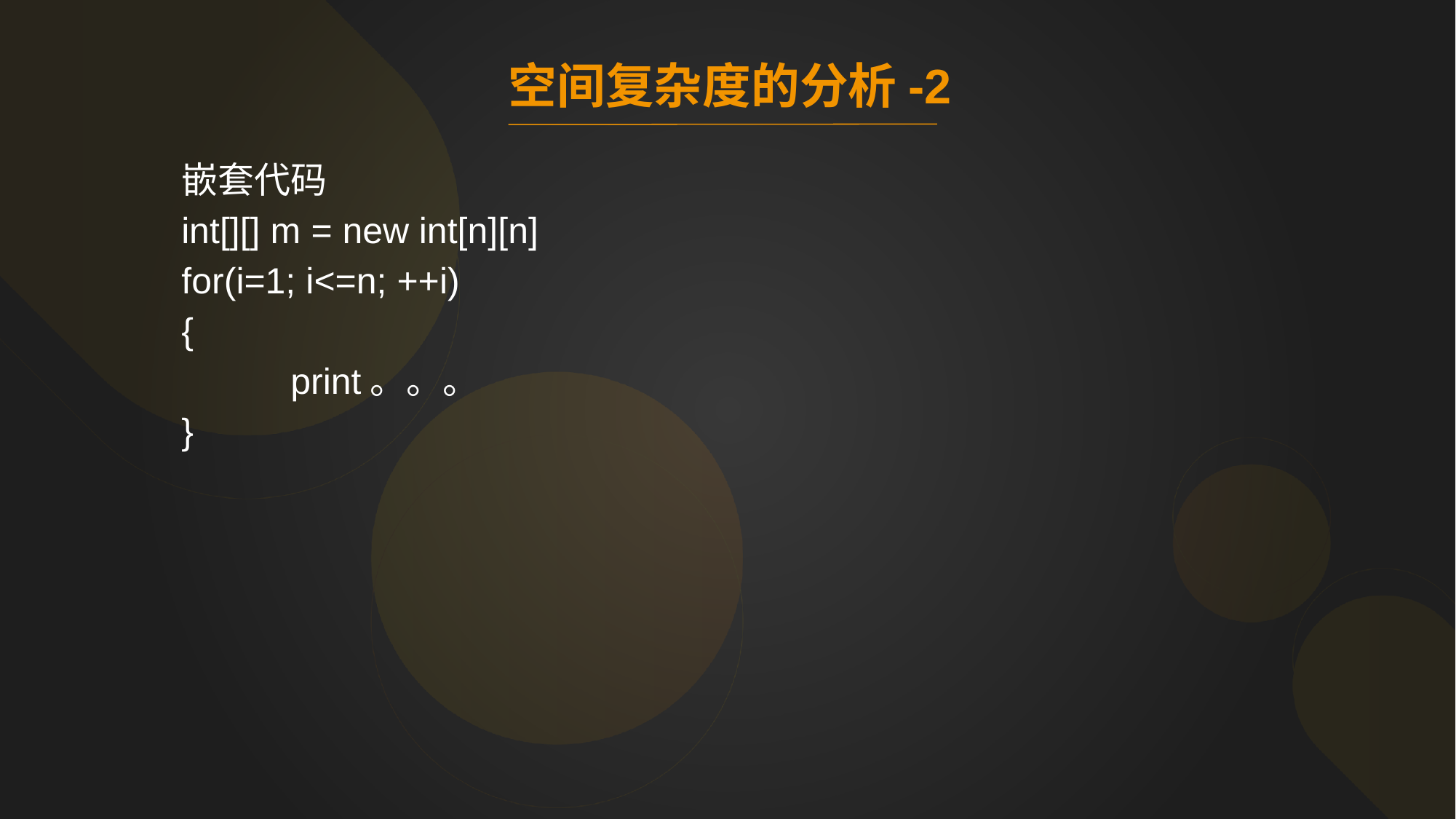

空间复杂度的分析-2
嵌套代码
int[][] m = new int[n][n]
for(i=1; i<=n; ++i)
{
 	print。。。
}